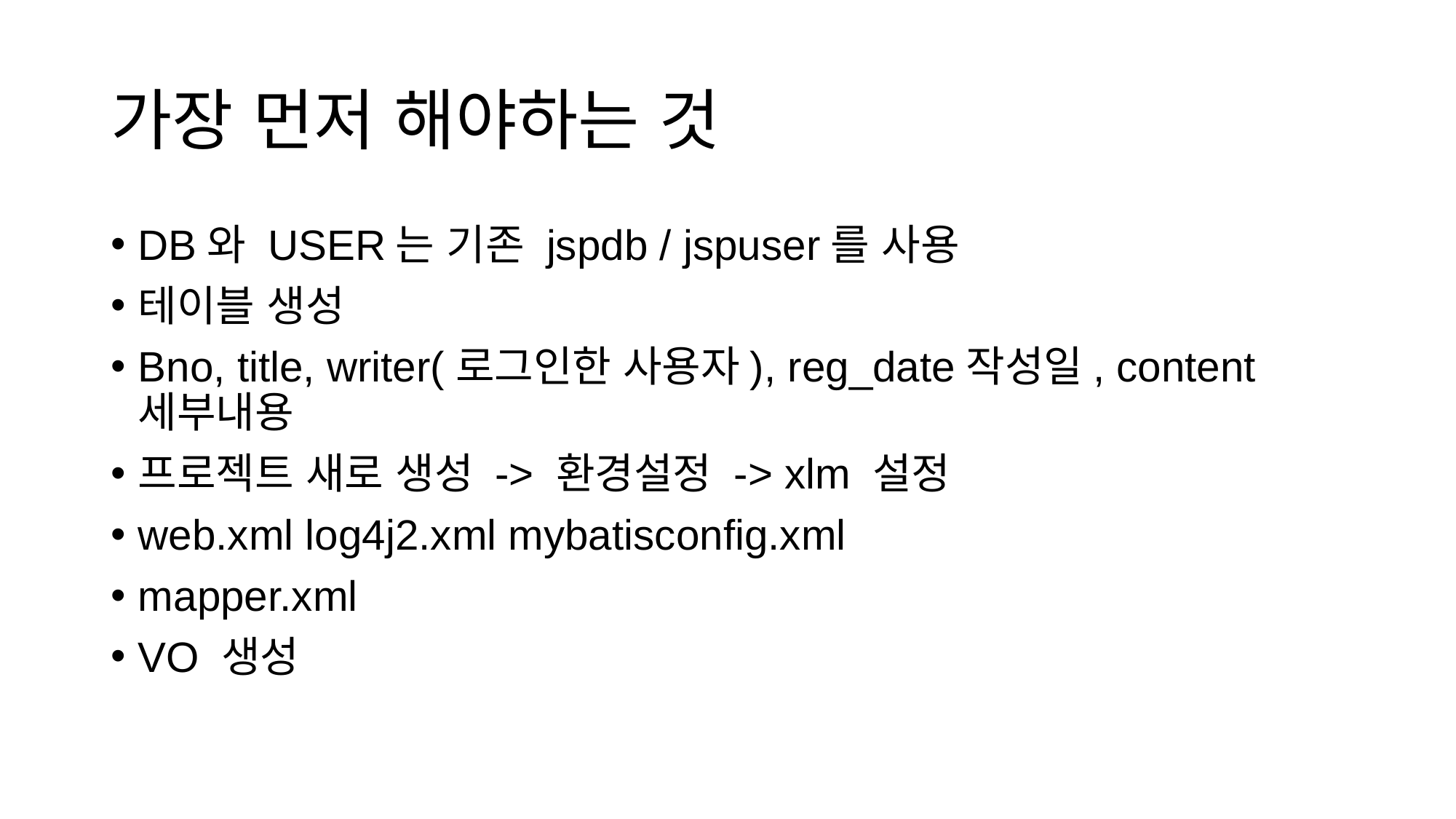

# 가장 먼저 해야하는 것
DB와 USER는 기존 jspdb / jspuser를 사용
테이블 생성
Bno, title, writer(로그인한 사용자), reg_date작성일, content세부내용
프로젝트 새로 생성 -> 환경설정 -> xlm 설정
web.xml log4j2.xml mybatisconfig.xml
mapper.xml
VO 생성